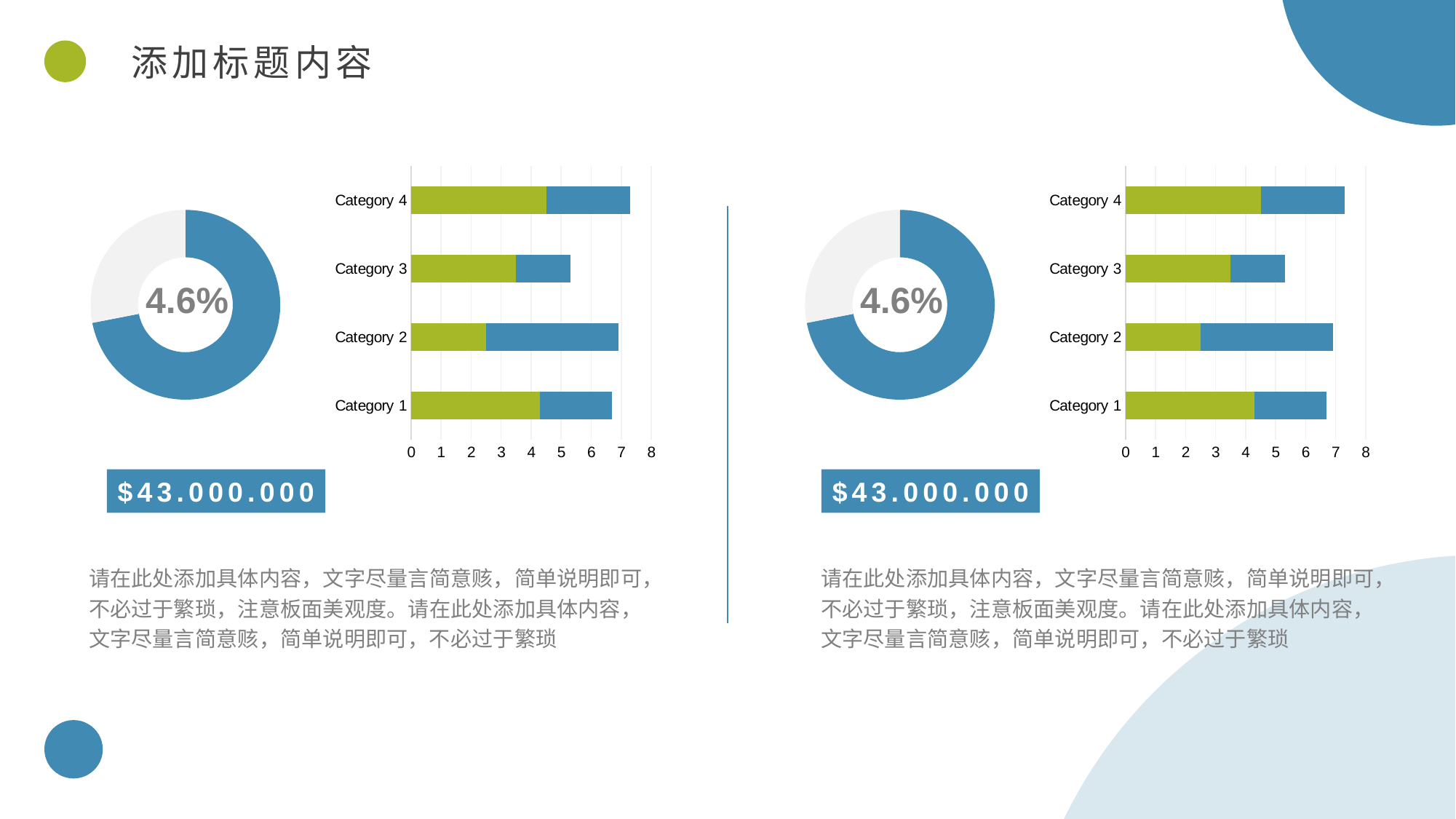

添加标题内容

### Chart

| Category | Series 1 | Series 2 | Series 3 |
|---|---|---|---|
| Category 1 | 4.3 | 2.4 | None |
| Category 2 | 2.5 | 4.4 | None |
| Category 3 | 3.5 | 1.8 | None |
| Category 4 | 4.5 | 2.8 | None |

### Chart

| Category | Series 1 | Series 2 | Series 3 |
|---|---|---|---|
| Category 1 | 4.3 | 2.4 | None |
| Category 2 | 2.5 | 4.4 | None |
| Category 3 | 3.5 | 1.8 | None |
| Category 4 | 4.5 | 2.8 | None |

### Chart

| Category | Sales |
|---|---|
| 1st Qtr | 8.2 |
| 2nd Qtr | 3.2 |

### Chart

| Category | Sales |
|---|---|
| 1st Qtr | 8.2 |
| 2nd Qtr | 3.2 |
4.6%
4.6%
$43.000.000
$43.000.000
请在此处添加具体内容，文字尽量言简意赅，简单说明即可，不必过于繁琐，注意板面美观度。请在此处添加具体内容，文字尽量言简意赅，简单说明即可，不必过于繁琐
请在此处添加具体内容，文字尽量言简意赅，简单说明即可，不必过于繁琐，注意板面美观度。请在此处添加具体内容，文字尽量言简意赅，简单说明即可，不必过于繁琐
PPT模板 http://www.1ppt.com/moban/